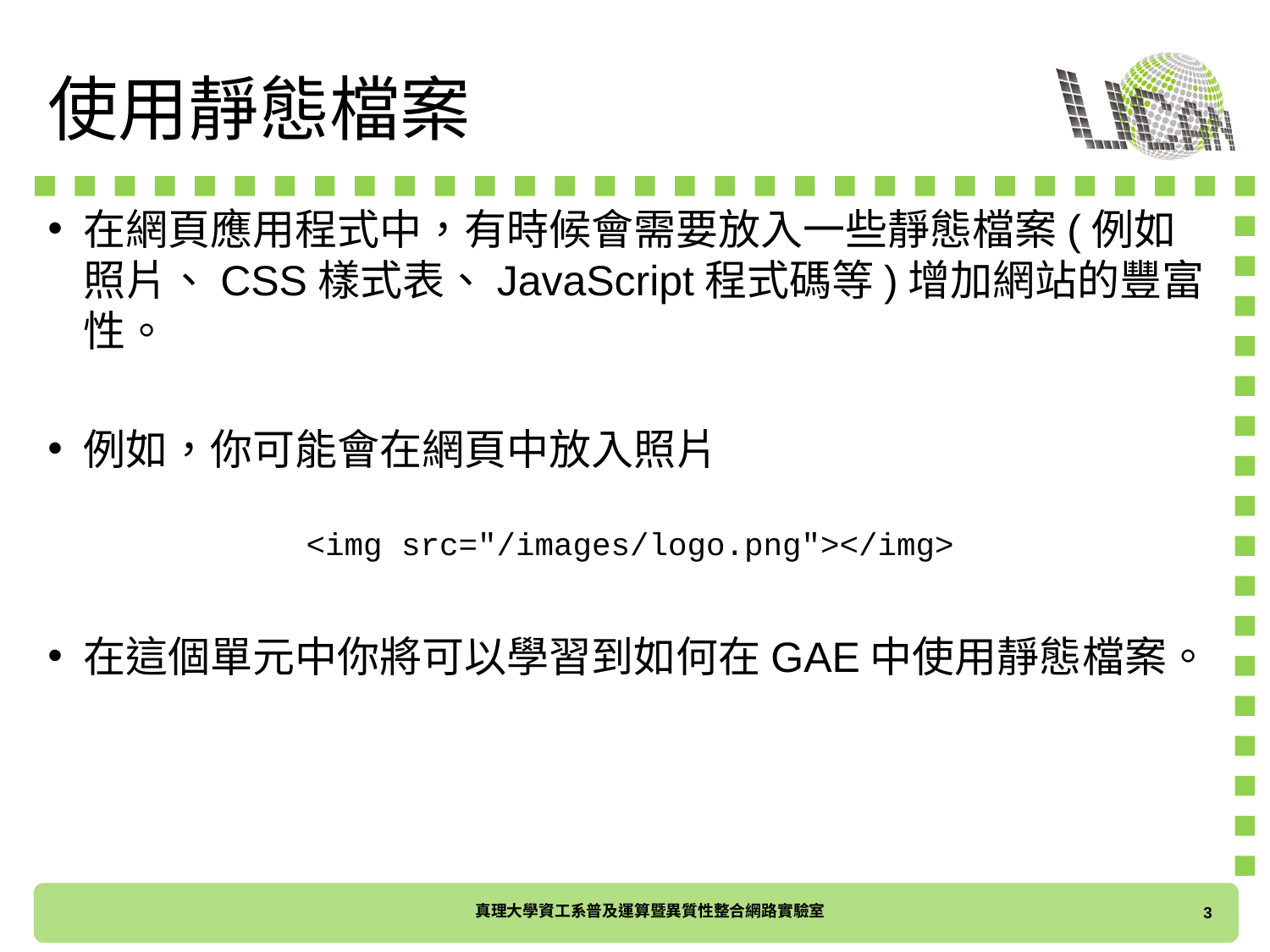

# 使用靜態檔案
在網頁應用程式中，有時候會需要放入一些靜態檔案(例如照片、CSS樣式表、JavaScript程式碼等)增加網站的豐富性。

例如，你可能會在網頁中放入照片

<img src="/images/logo.png"></img>

在這個單元中你將可以學習到如何在GAE中使用靜態檔案。
3
真理大學資工系普及運算暨異質性整合網路實驗室